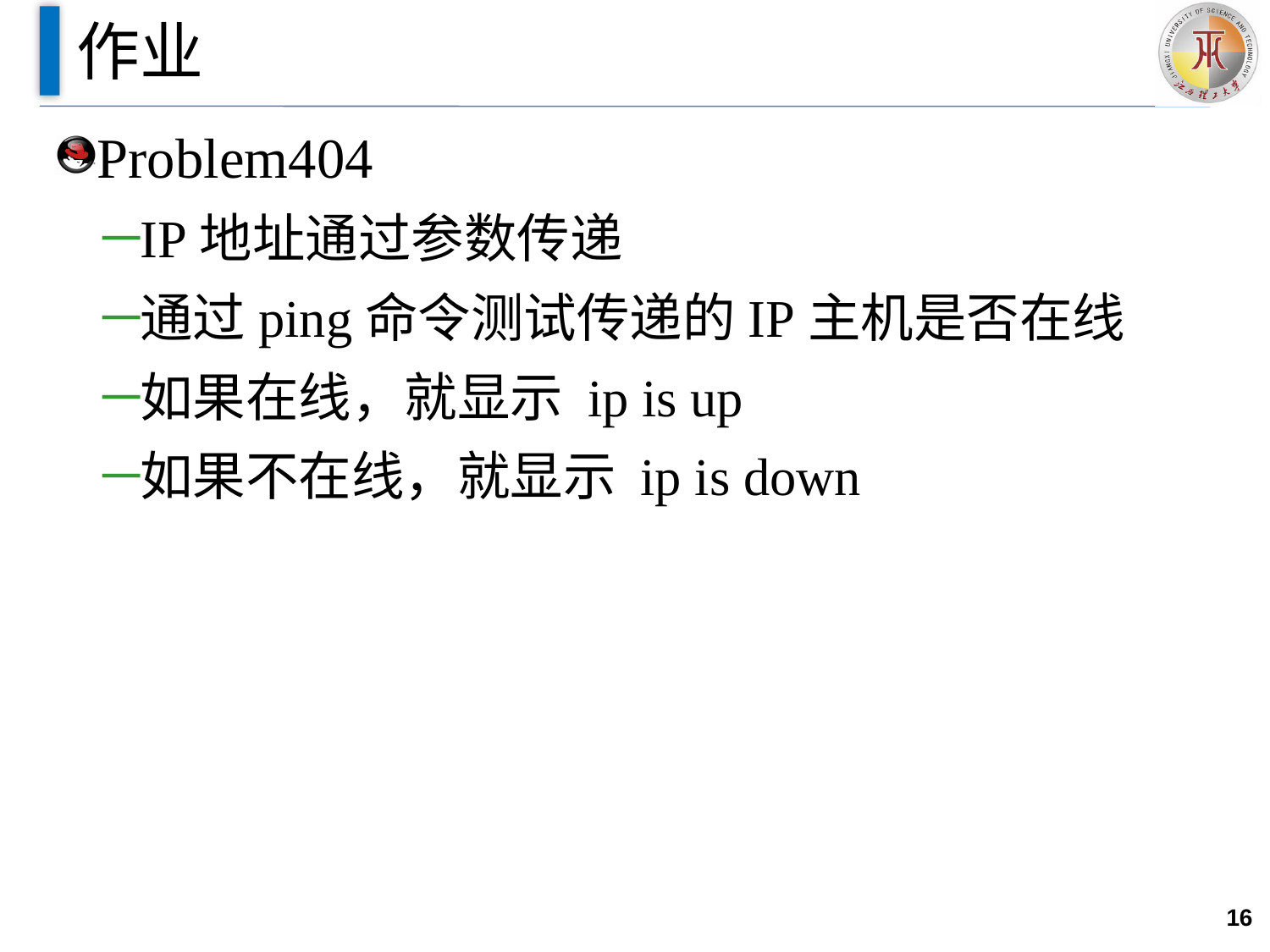

# 作业
Problem404
IP地址通过参数传递
通过ping命令测试传递的IP主机是否在线
如果在线，就显示 ip is up
如果不在线，就显示 ip is down
16